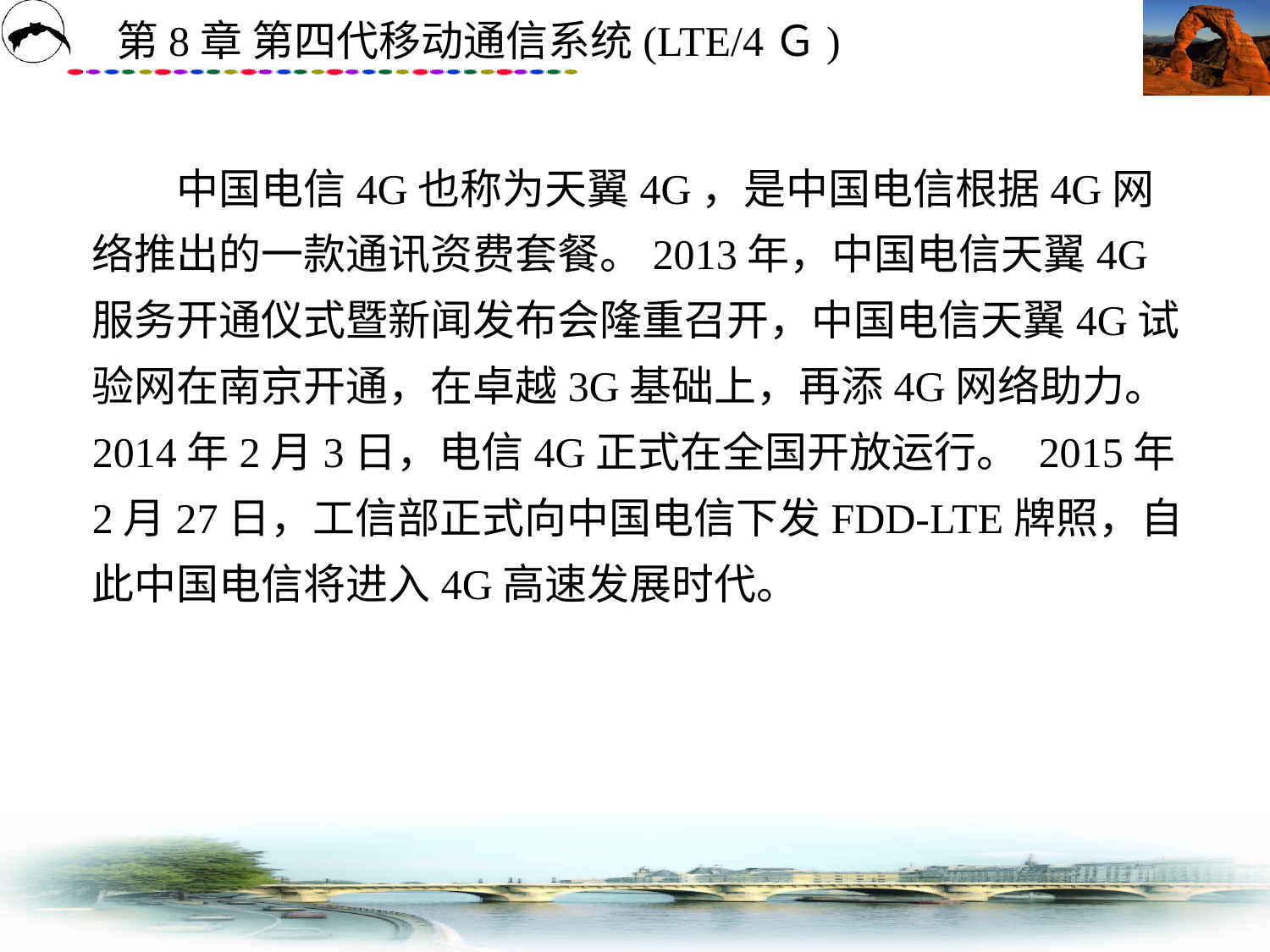

# 中国电信4G也称为天翼4G，是中国电信根据4G网络推出的一款通讯资费套餐。2013年，中国电信天翼4G服务开通仪式暨新闻发布会隆重召开，中国电信天翼4G试验网在南京开通，在卓越3G基础上，再添4G网络助力。2014年2月3日，电信4G正式在全国开放运行。 2015年2月27日，工信部正式向中国电信下发FDD-LTE牌照，自此中国电信将进入4G高速发展时代。